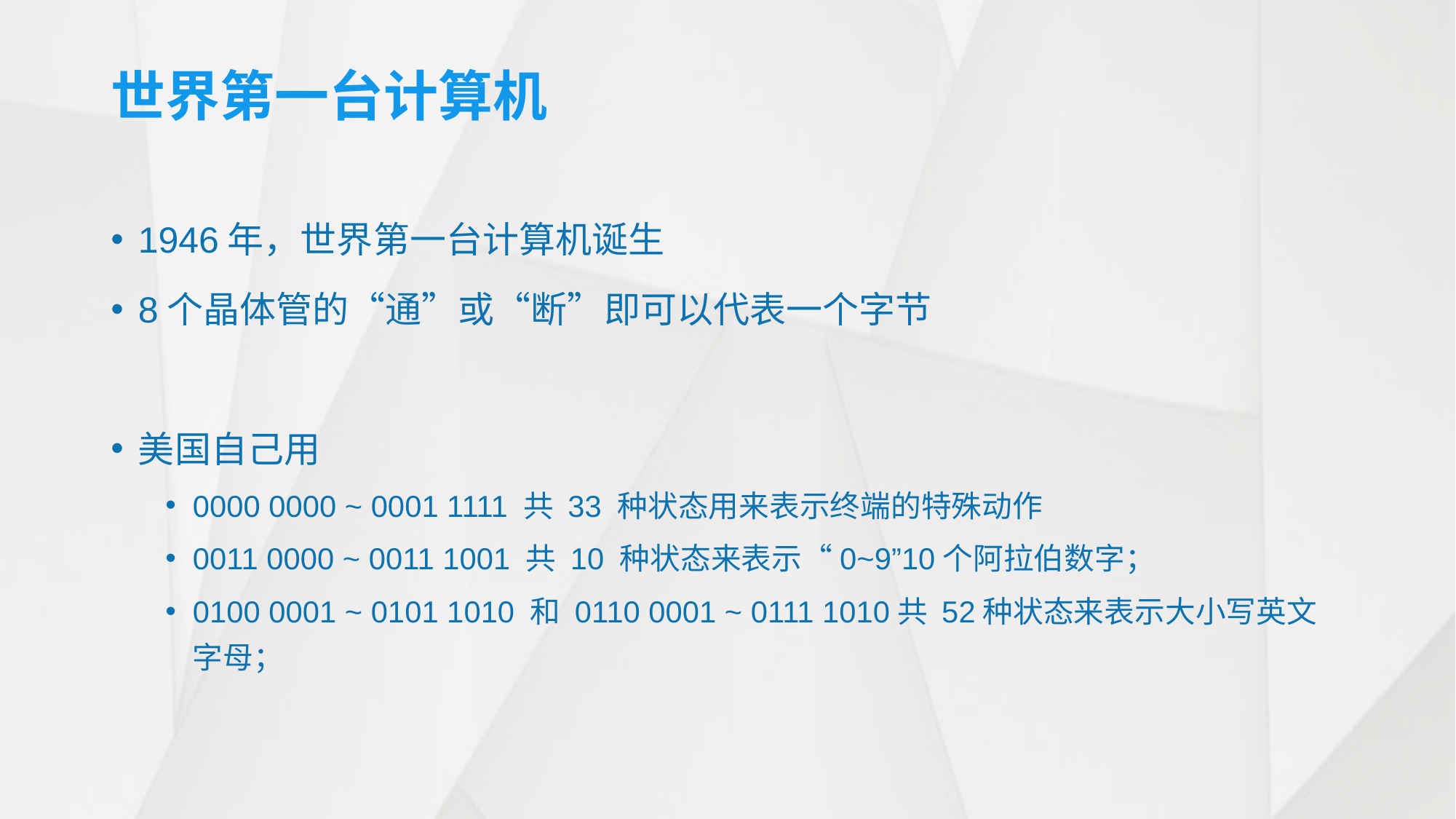

# 世界第一台计算机
1946年，世界第一台计算机诞生
8个晶体管的“通”或“断”即可以代表一个字节

美国自己用
0000 0000 ~ 0001 1111 共 33 种状态用来表示终端的特殊动作
0011 0000 ~ 0011 1001 共 10 种状态来表示“0~9”10个阿拉伯数字；
0100 0001 ~ 0101 1010 和 0110 0001 ~ 0111 1010共 52种状态来表示大小写英文字母；